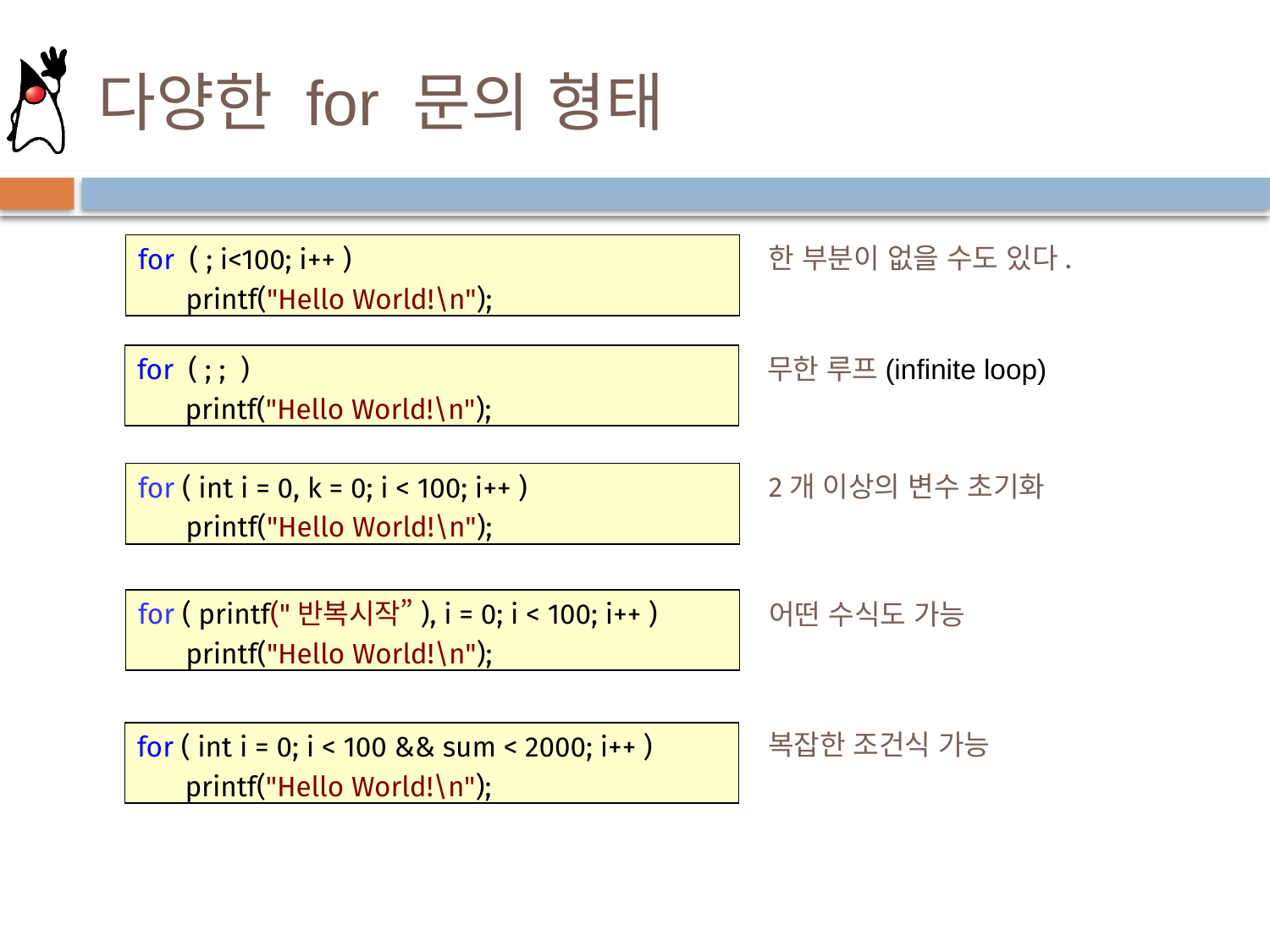

# 다양한 for 문의 형태
한 부분이 없을 수도 있다.
for  ( ; i<100; i++ )
	printf("Hello World!\n");
무한 루프(infinite loop)
for  ( ; ;  )
	printf("Hello World!\n");
2개 이상의 변수 초기화
for ( int i = 0, k = 0; i < 100; i++ )
	printf("Hello World!\n");
for ( printf("반복시작”), i = 0; i < 100; i++ )
	printf("Hello World!\n");
어떤 수식도 가능
복잡한 조건식 가능
for ( int i = 0; i < 100 && sum < 2000; i++ )
	printf("Hello World!\n");